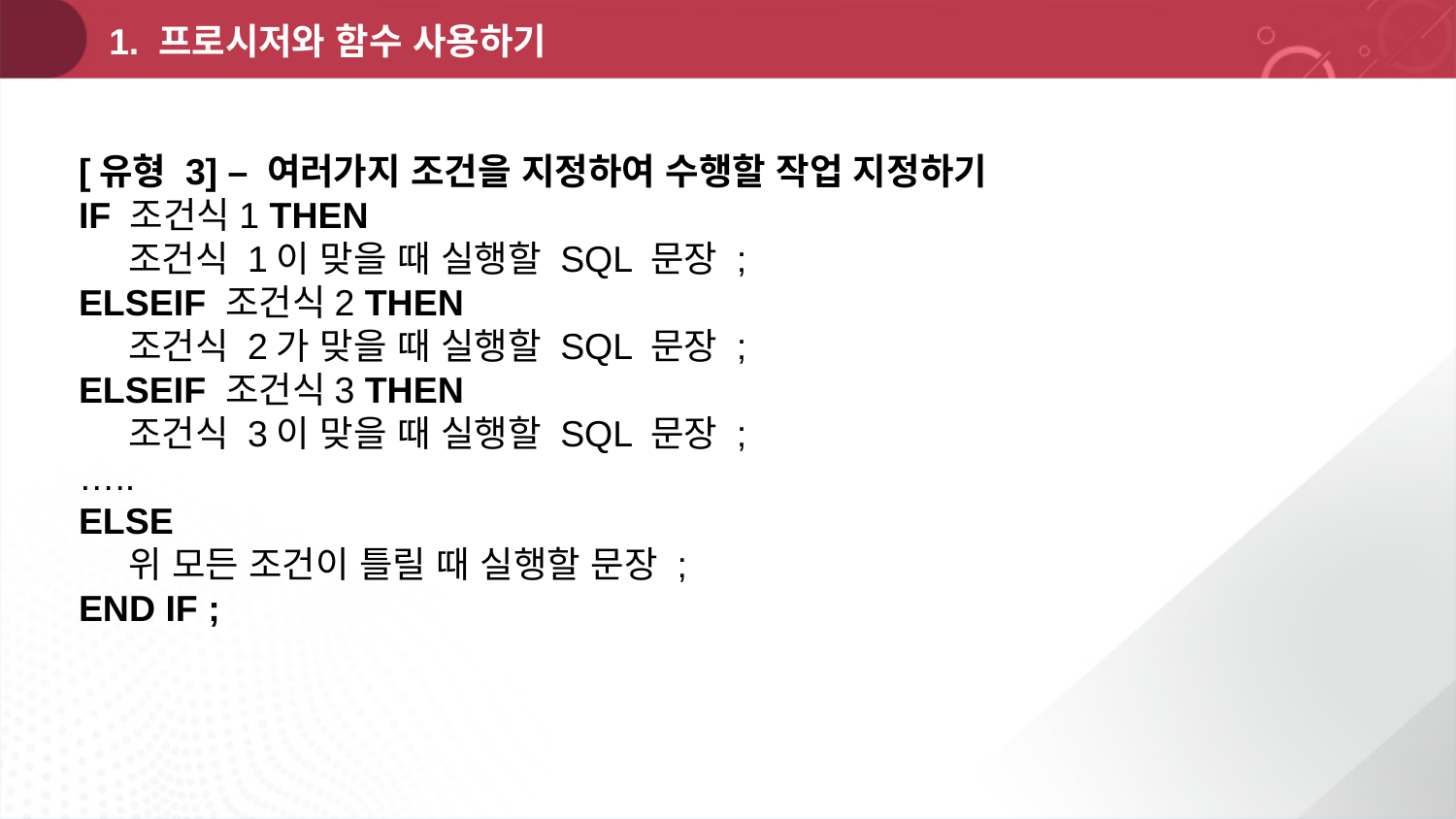

1. 프로시저와 함수 사용하기
[유형 3] – 여러가지 조건을 지정하여 수행할 작업 지정하기
IF 조건식1 THEN
    조건식 1이 맞을 때 실행할 SQL 문장 ;
ELSEIF 조건식2 THEN
    조건식 2가 맞을 때 실행할 SQL 문장 ;
ELSEIF 조건식3 THEN
    조건식 3이 맞을 때 실행할 SQL 문장 ;
…..
ELSE
    위 모든 조건이 틀릴 때 실행할 문장 ;
END IF ;